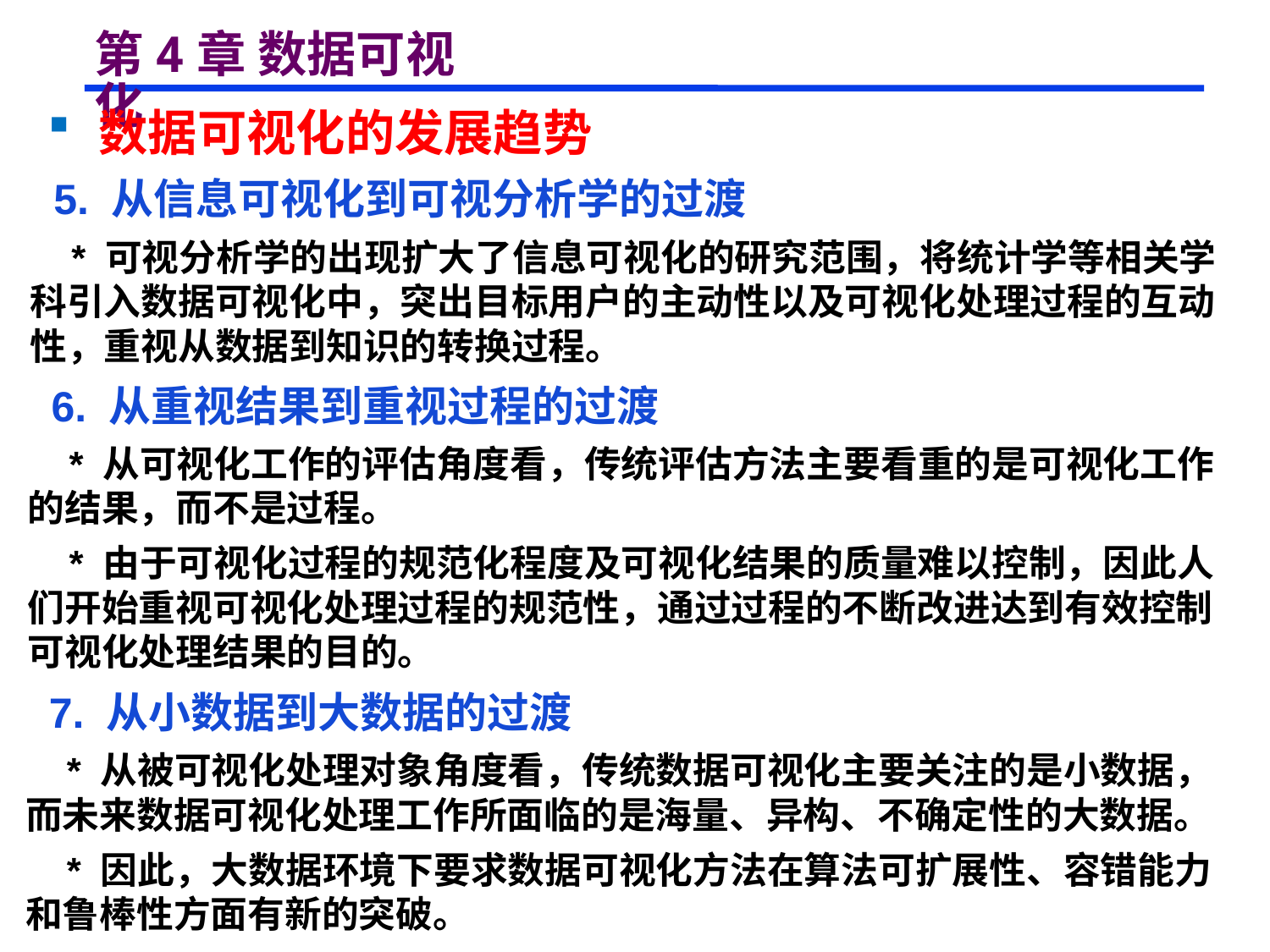

# 第4章 数据可视化
 数据可视化的发展趋势
  5. 从信息可视化到可视分析学的过渡
    * 可视分析学的出现扩大了信息可视化的研究范围，将统计学等相关学科引入数据可视化中，突出目标用户的主动性以及可视化处理过程的互动性，重视从数据到知识的转换过程。
  6. 从重视结果到重视过程的过渡
    * 从可视化工作的评估角度看，传统评估方法主要看重的是可视化工作的结果，而不是过程。
    * 由于可视化过程的规范化程度及可视化结果的质量难以控制，因此人们开始重视可视化处理过程的规范性，通过过程的不断改进达到有效控制可视化处理结果的目的。
  7. 从小数据到大数据的过渡
    * 从被可视化处理对象角度看，传统数据可视化主要关注的是小数据，而未来数据可视化处理工作所面临的是海量、异构、不确定性的大数据。
    * 因此，大数据环境下要求数据可视化方法在算法可扩展性、容错能力和鲁棒性方面有新的突破。